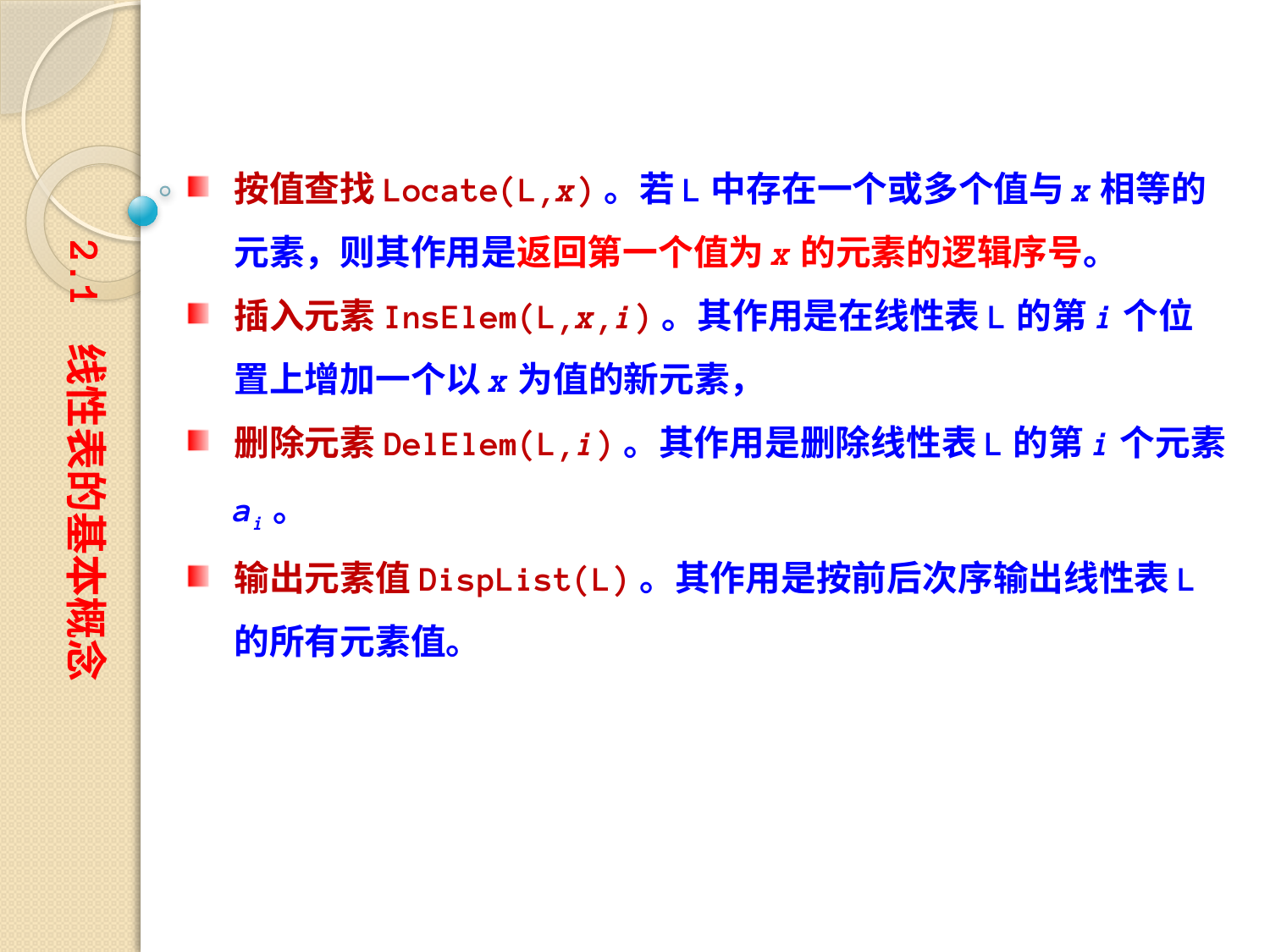

按值查找Locate(L,x)。若L中存在一个或多个值与x相等的元素，则其作用是返回第一个值为x的元素的逻辑序号。
插入元素InsElem(L,x,i)。其作用是在线性表L的第i个位置上增加一个以x为值的新元素，
删除元素DelElem(L,i)。其作用是删除线性表L的第i个元素ai。
输出元素值DispList(L)。其作用是按前后次序输出线性表L的所有元素值。
2.1 线性表的基本概念